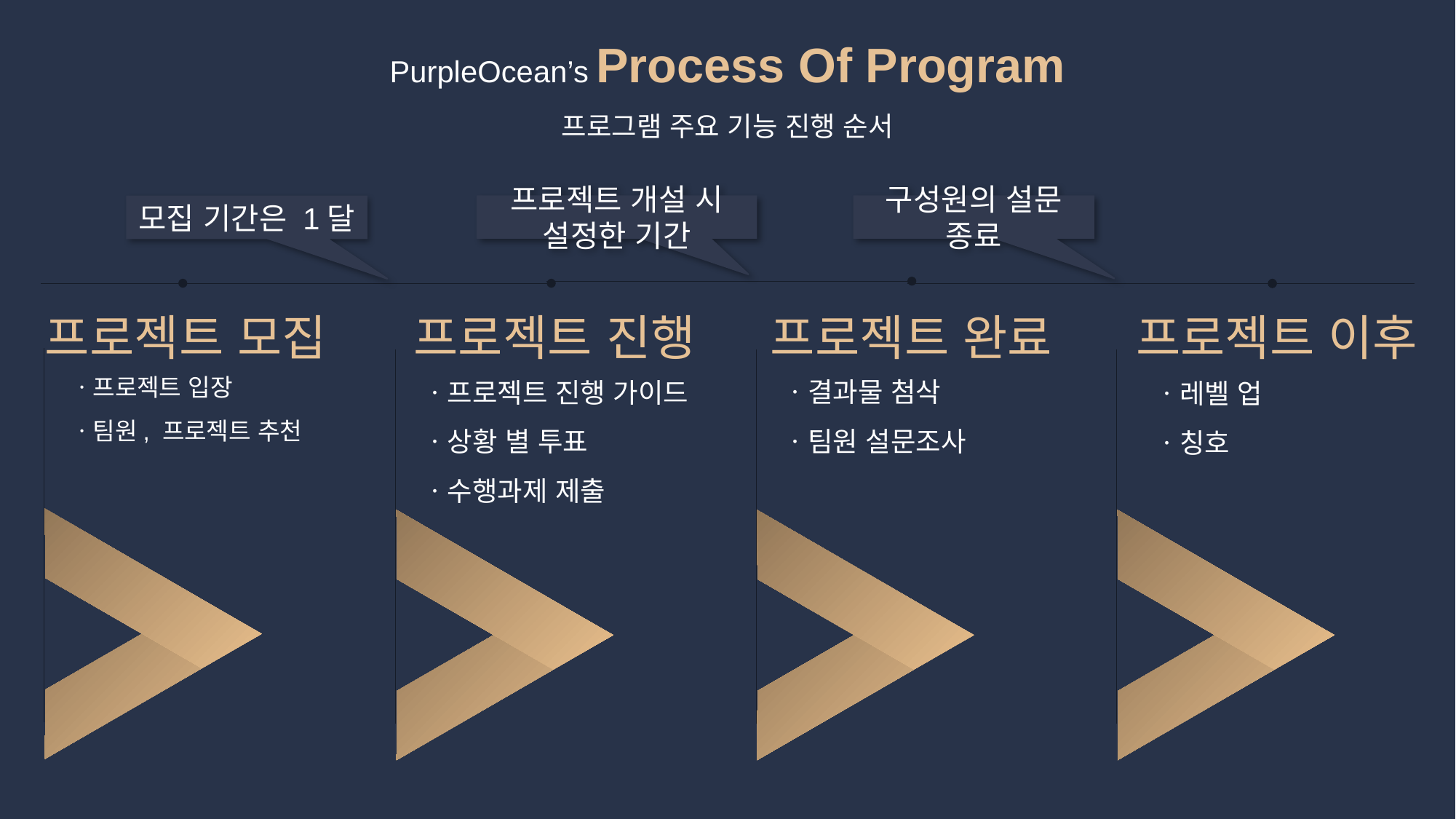

PurpleOcean’s Process Of Program
프로그램 주요 기능 진행 순서

구성원의 설문 종료
프로젝트 개설 시 설정한 기간
모집 기간은 1달
프로젝트 이후
프로젝트 완료
프로젝트 진행
프로젝트 모집

ㆍ프로젝트 입장
ㆍ팀원, 프로젝트 추천

ㆍ프로젝트 진행 가이드
ㆍ상황 별 투표
ㆍ수행과제 제출

ㆍ결과물 첨삭
ㆍ팀원 설문조사

ㆍ레벨 업
ㆍ칭호